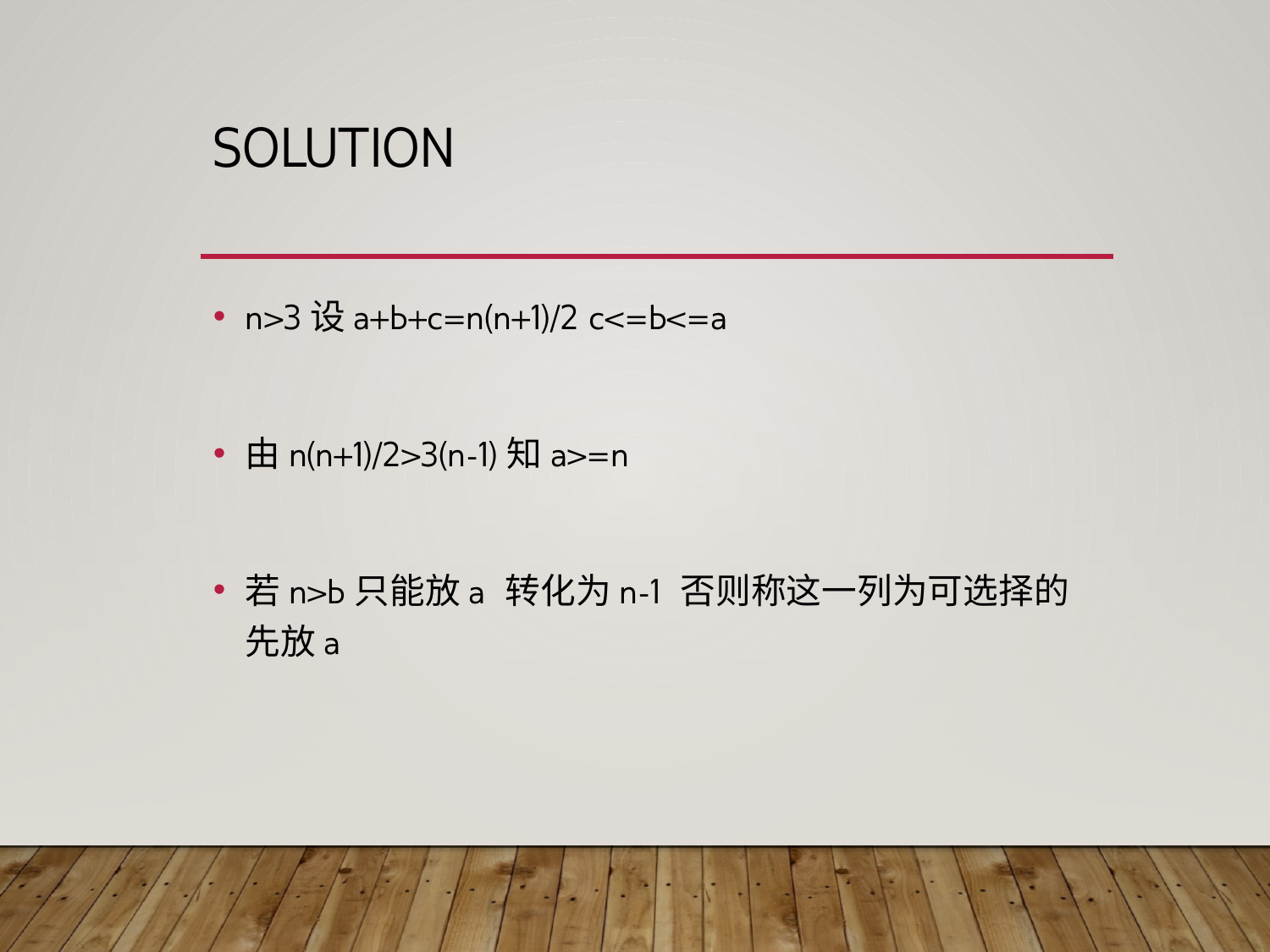

# Solution
n>3设a+b+c=n(n+1)/2 c<=b<=a

由n(n+1)/2>3(n-1)知a>=n

若n>b只能放a 转化为n-1 否则称这一列为可选择的 先放a